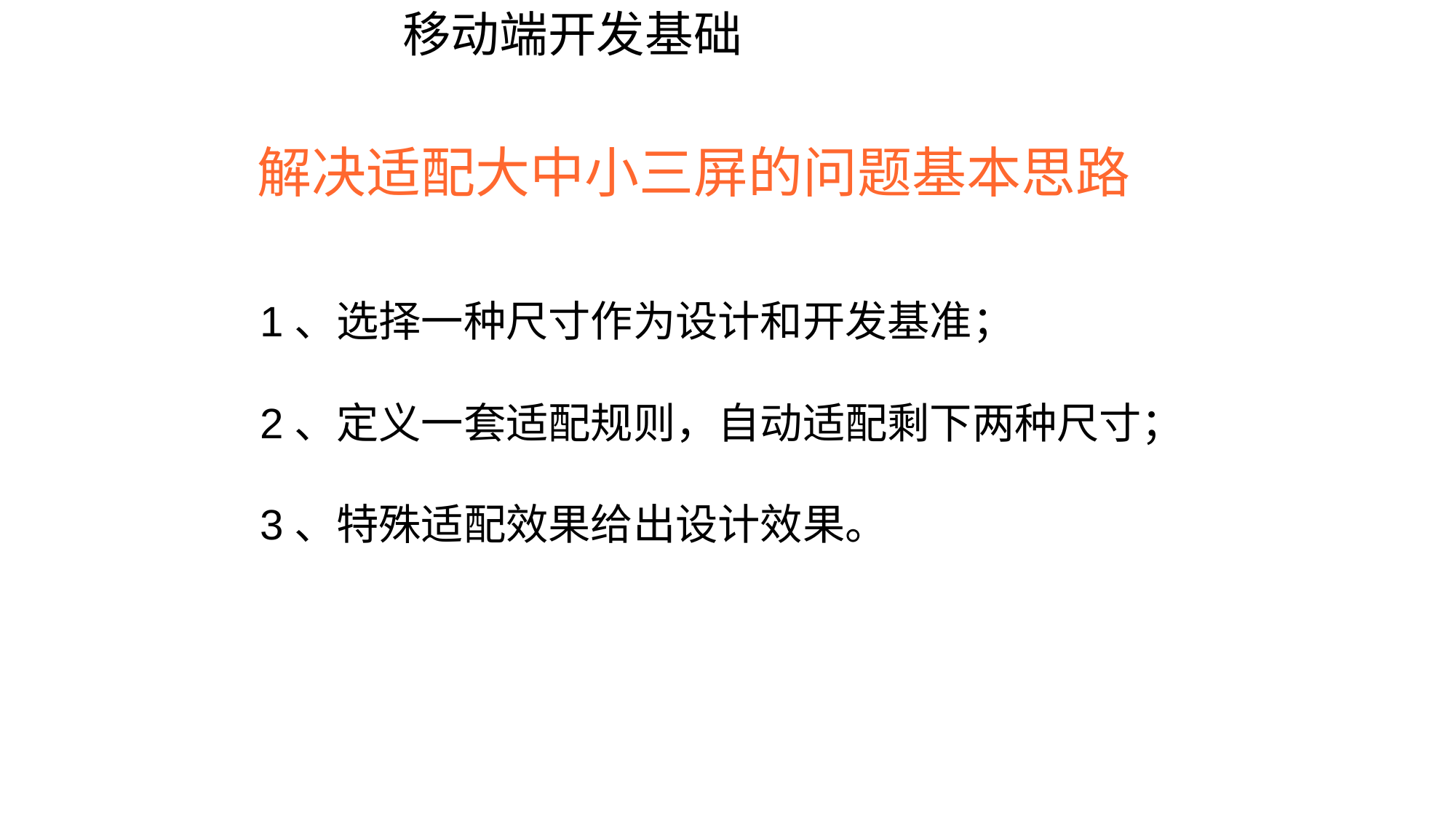

移动端开发基础
解决适配大中小三屏的问题基本思路
1、选择一种尺寸作为设计和开发基准；
2、定义一套适配规则，自动适配剩下两种尺寸；
3、特殊适配效果给出设计效果。